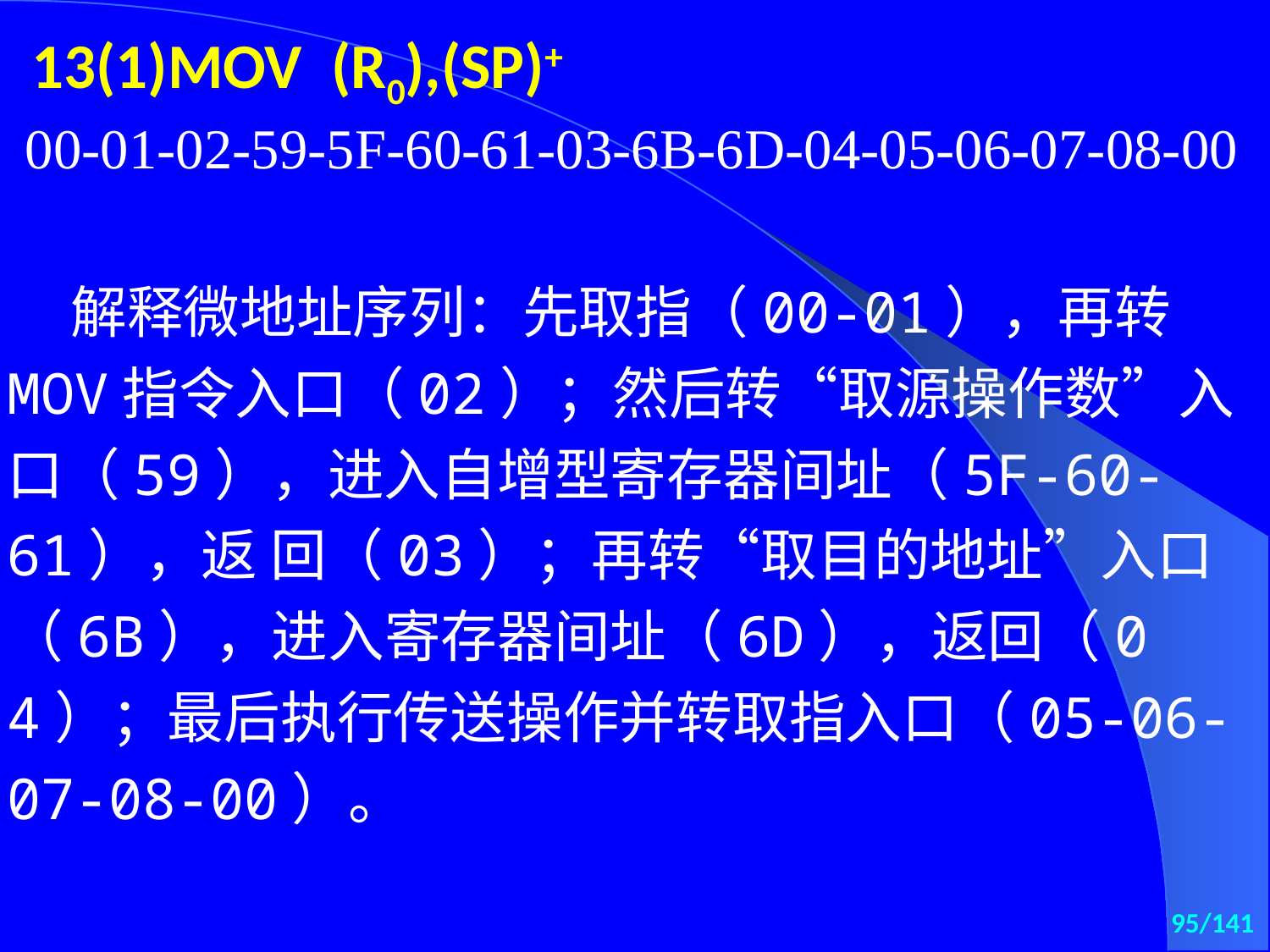

13(1)MOV  (R0),(SP)+
00-01-02-59-5F-60-61-03-6B-6D-04-05-06-07-08-00
解释微地址序列：先取指（00-01），再转MOV指令入口（02）；然后转“取源操作数”入口（59），进入自增型寄存器间址（5F-60-61），返 回（03）；再转“取目的地址”入口（6B），进入寄存器间址（6D），返回（04）；最后执行传送操作并转取指入口（05-06-07-08-00）。
95/141